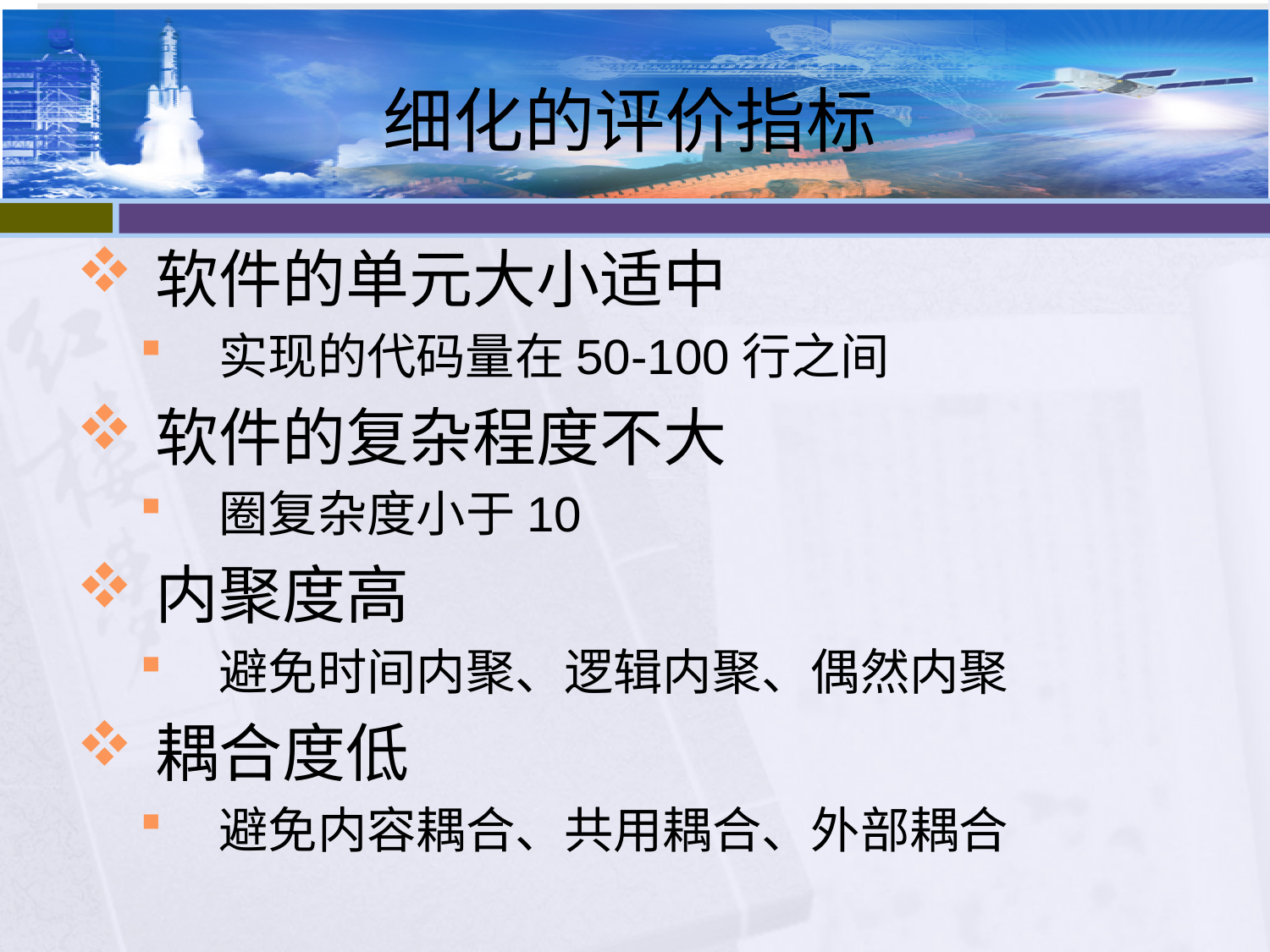

# 细化的评价指标

软件的单元大小适中
实现的代码量在50-100行之间
软件的复杂程度不大
圈复杂度小于10
内聚度高
避免时间内聚、逻辑内聚、偶然内聚
耦合度低
避免内容耦合、共用耦合、外部耦合